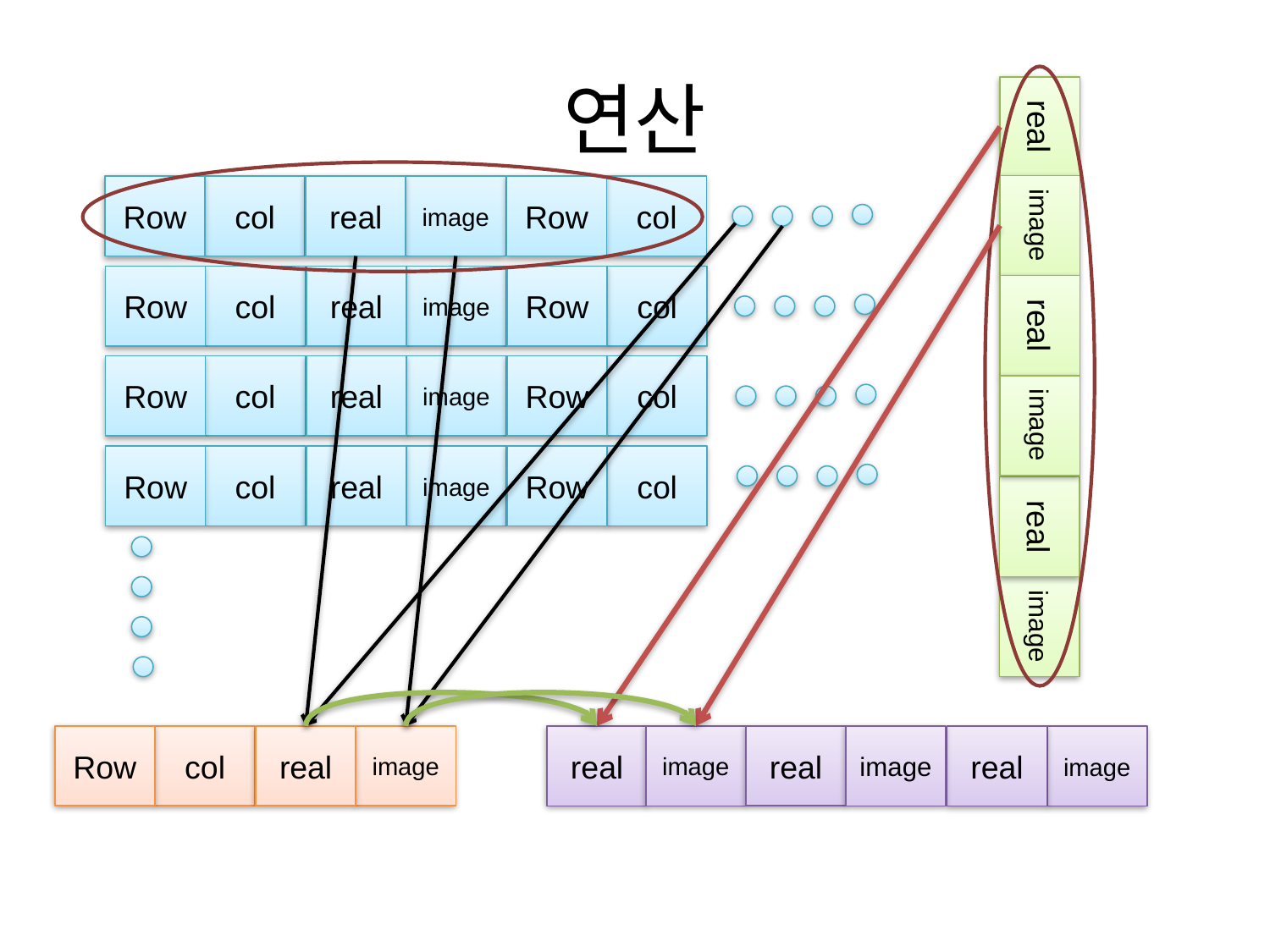

# 연산

Row
col
real
image
Row
col

Row
col
real
image
Row
col

real
real
image
image
real
image
Row
col
real
image
Row
col

Row
col
real
image
Row
col

Row
col
real
image
real
real
image
image
real
image